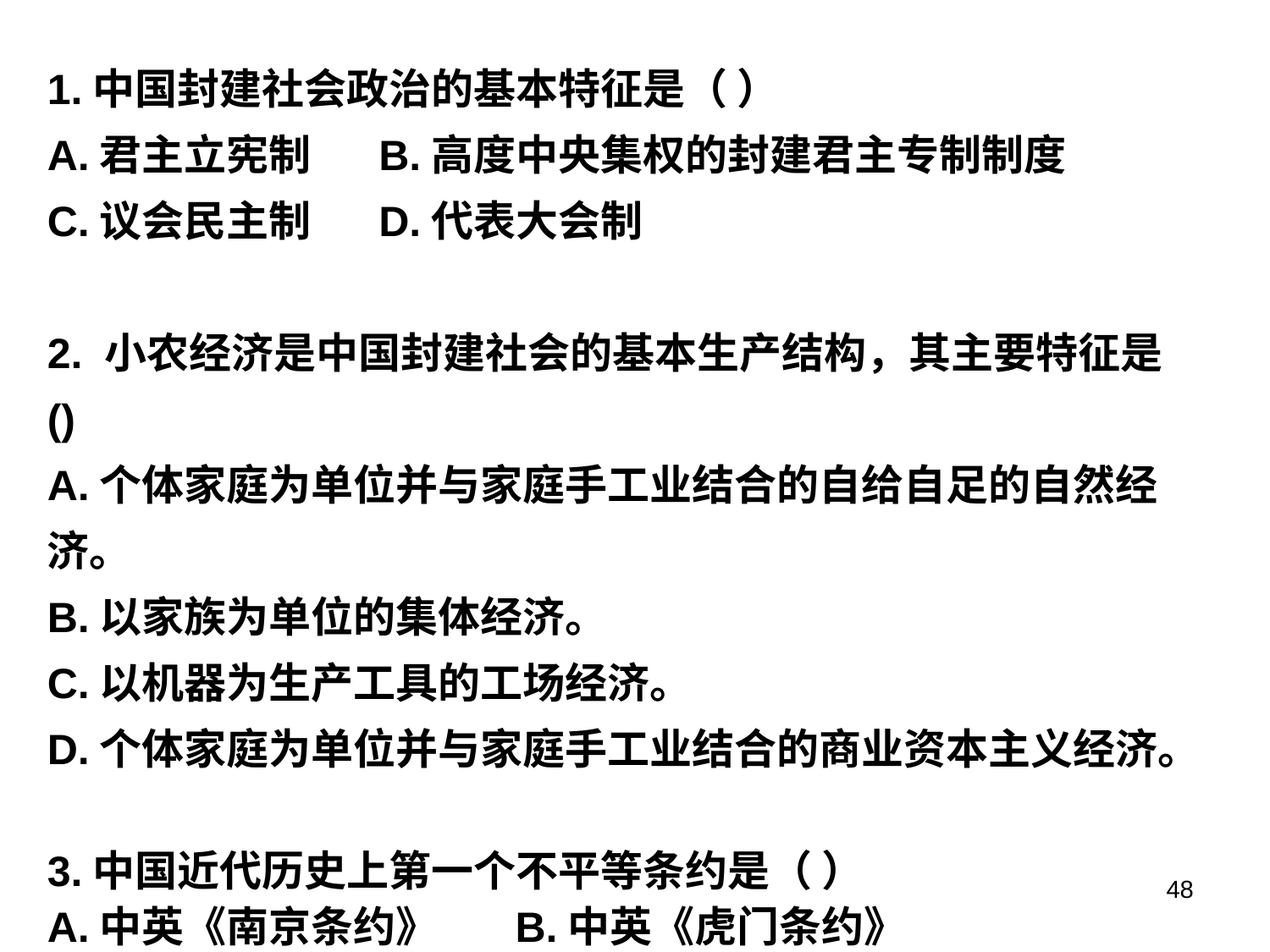

1.中国封建社会政治的基本特征是（ ）
A.君主立宪制      B.高度中央集权的封建君主专制制度
C.议会民主制      D.代表大会制

2. 小农经济是中国封建社会的基本生产结构，其主要特征是()
A.个体家庭为单位并与家庭手工业结合的自给自足的自然经济。
B.以家族为单位的集体经济。
C.以机器为生产工具的工场经济。
D.个体家庭为单位并与家庭手工业结合的商业资本主义经济。

3.中国近代历史上第一个不平等条约是（ ）
A.中英《南京条约》       B.中英《虎门条约》
 C.中美《望厦条约》      D.中法《黄埔条约》

3.中国封建社会政治的基本特征是（ B）
A.君主立宪制   B.高度中央集权的封建君主专制制度
C.议会民主制   D.代表大会制
48